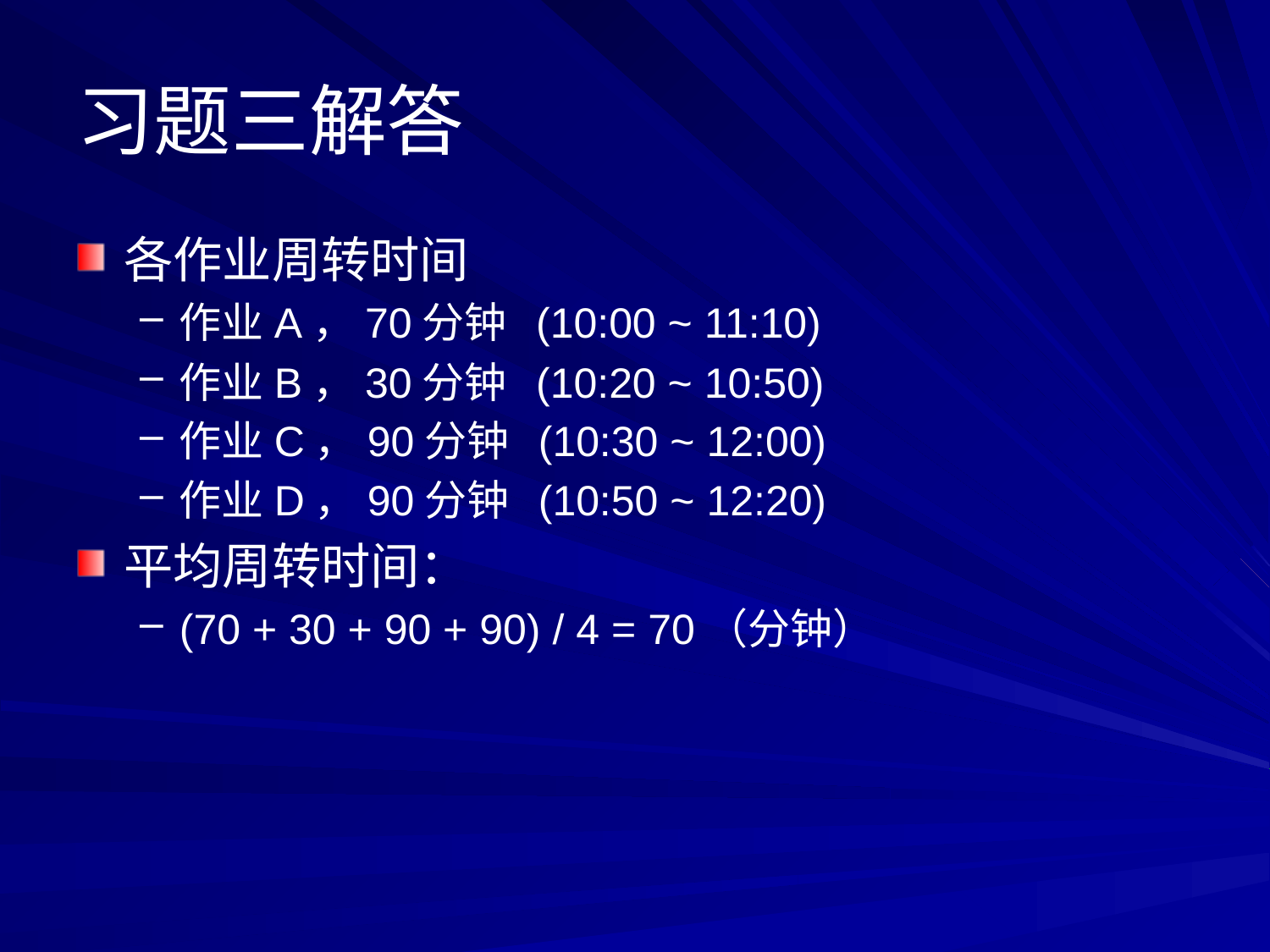

# 习题三解答
各作业周转时间
作业A，70分钟  (10:00 ~ 11:10)
作业B，30分钟  (10:20 ~ 10:50)
作业C，90分钟  (10:30 ~ 12:00)
作业D，90分钟  (10:50 ~ 12:20)
平均周转时间：
(70 + 30 + 90 + 90) / 4 = 70（分钟）